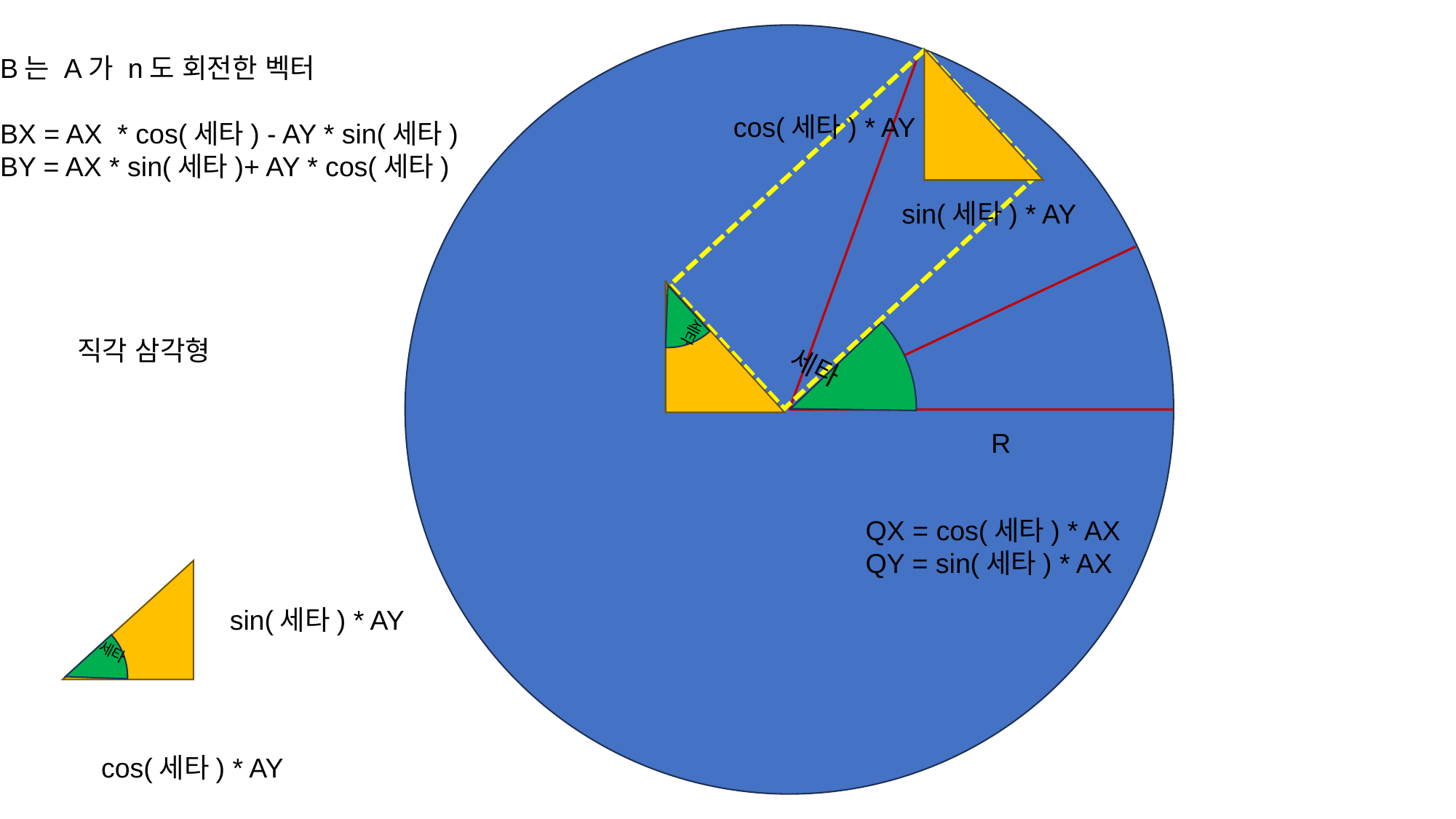

B는 A가 n도 회전한 벡터

BX = AX  * cos(세타) - AY * sin(세타)
BY = AX * sin(세타)+ AY * cos(세타)

cos(세타) * AY

sin(세타) * AY

            세타

          세타

직각 삼각형
R
QX = cos(세타) * AX
QY = sin(세타) * AX

            세타

sin(세타) * AY
cos(세타) * AY